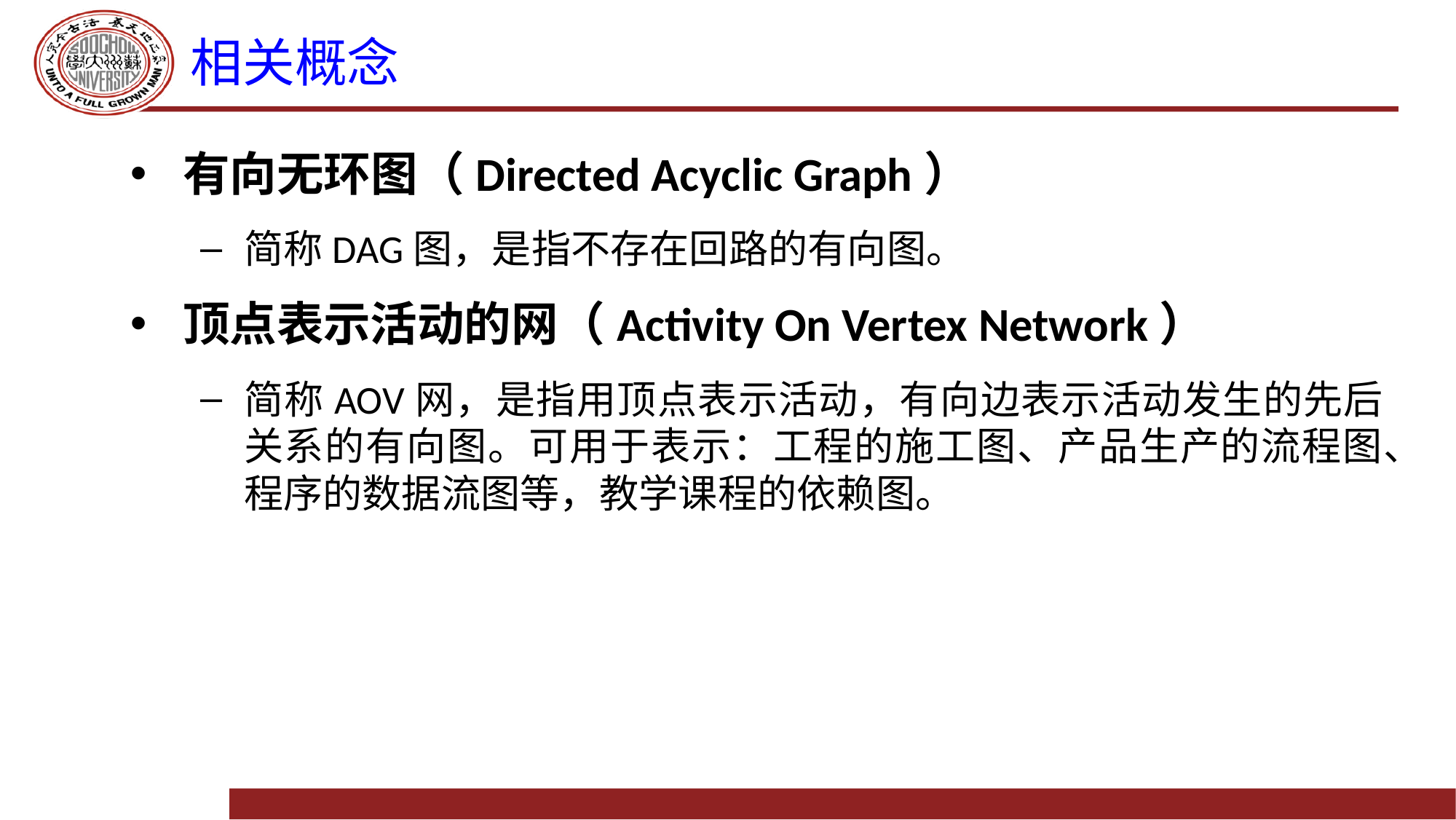

# 相关概念
有向无环图（Directed Acyclic Graph）
简称DAG图，是指不存在回路的有向图。
顶点表示活动的网（Activity On Vertex Network）
简称AOV网，是指用顶点表示活动，有向边表示活动发生的先后关系的有向图。可用于表示：工程的施工图、产品生产的流程图、程序的数据流图等，教学课程的依赖图。